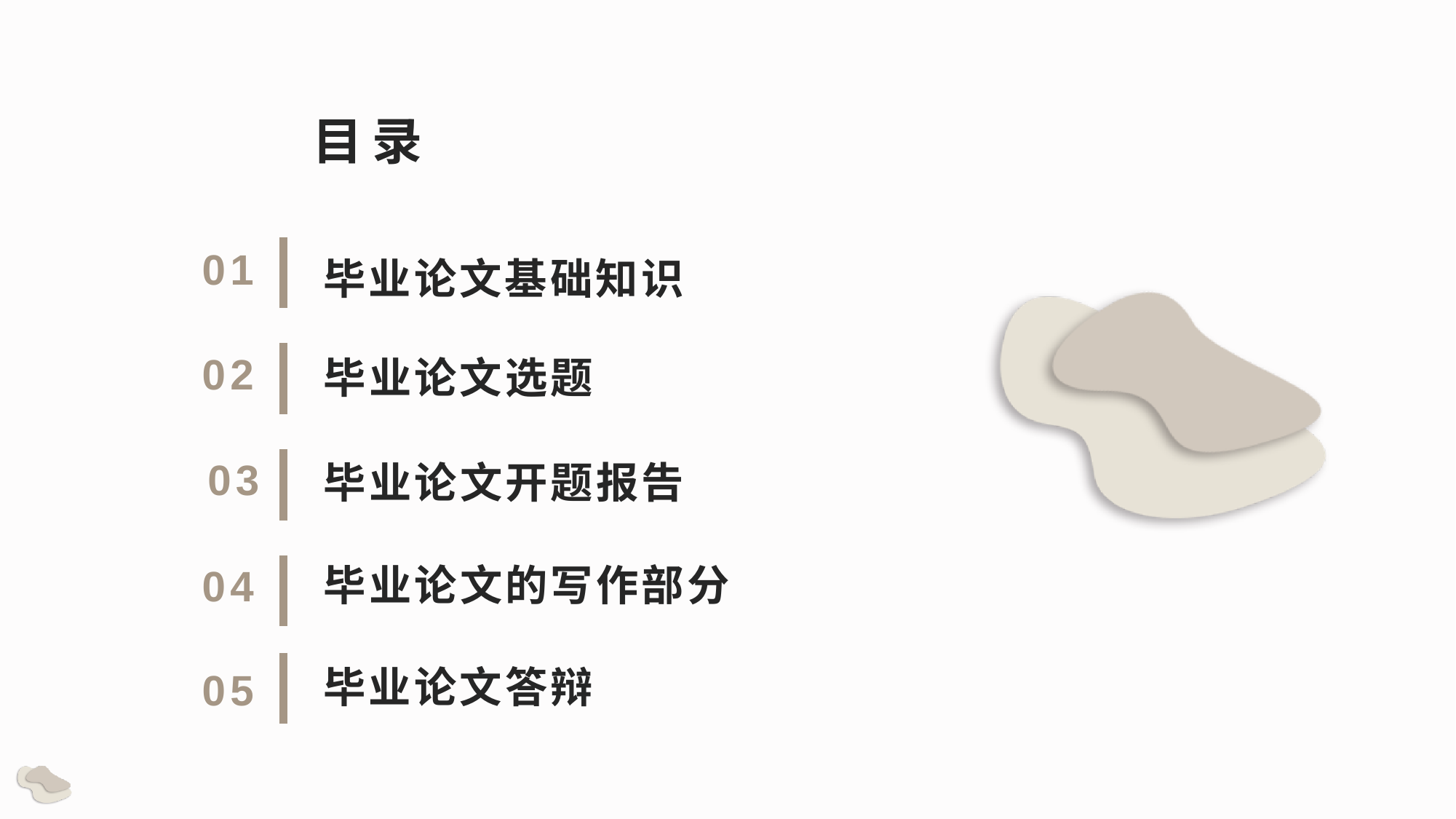

目录
01
毕业论文基础知识
02
毕业论文选题
03
毕业论文开题报告
04
毕业论文的写作部分
05
毕业论文答辩